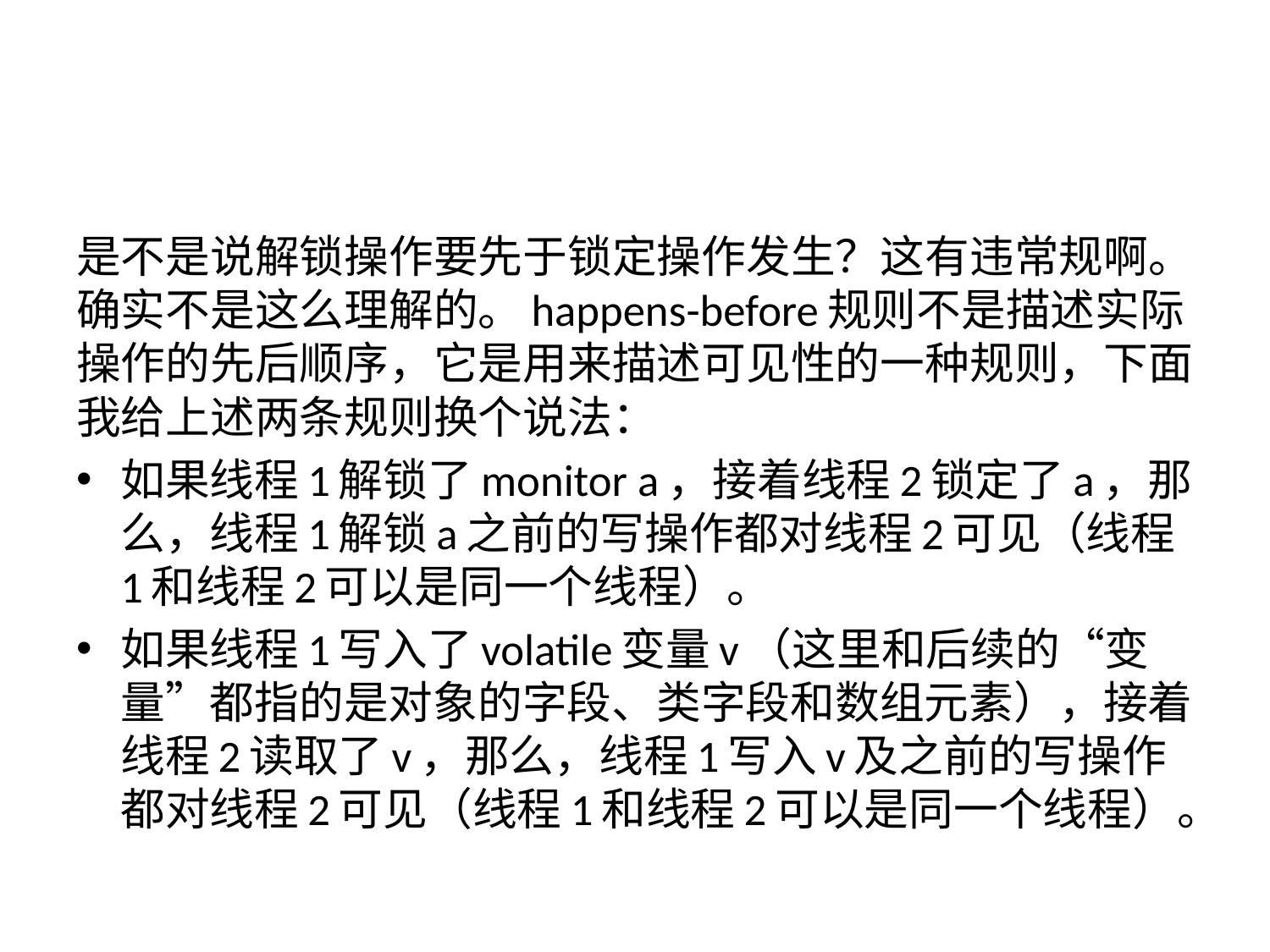

#
是不是说解锁操作要先于锁定操作发生？这有违常规啊。确实不是这么理解的。happens-before规则不是描述实际操作的先后顺序，它是用来描述可见性的一种规则，下面我给上述两条规则换个说法：
如果线程1解锁了monitor a，接着线程2锁定了a，那么，线程1解锁a之前的写操作都对线程2可见（线程1和线程2可以是同一个线程）。
如果线程1写入了volatile变量v（这里和后续的“变量”都指的是对象的字段、类字段和数组元素），接着线程2读取了v，那么，线程1写入v及之前的写操作都对线程2可见（线程1和线程2可以是同一个线程）。